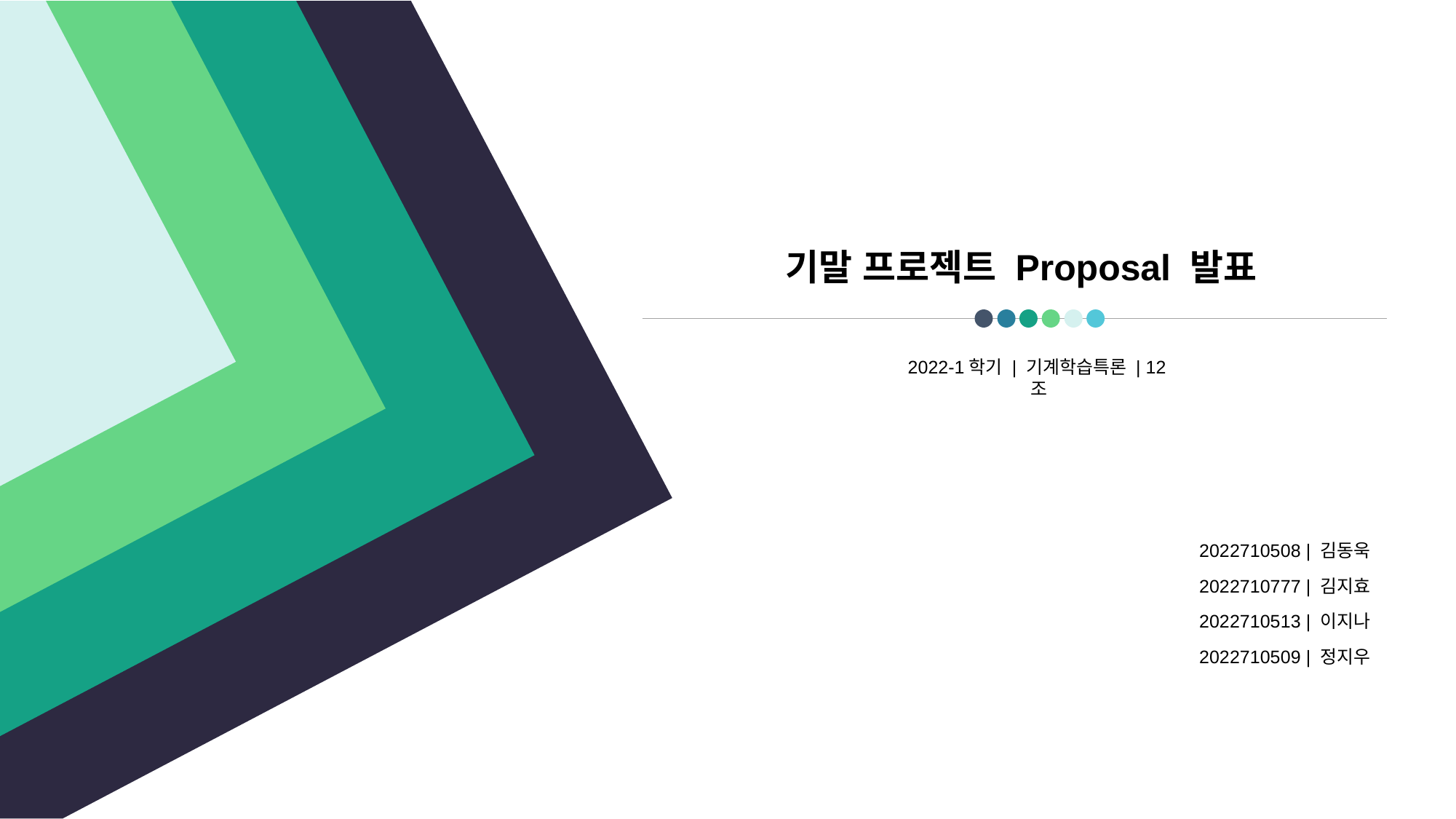

기말 프로젝트 Proposal 발표

2022-1학기 | 기계학습특론 | 12조
2022710508 | 김동욱
2022710777 | 김지효
2022710513 | 이지나
2022710509 | 정지우